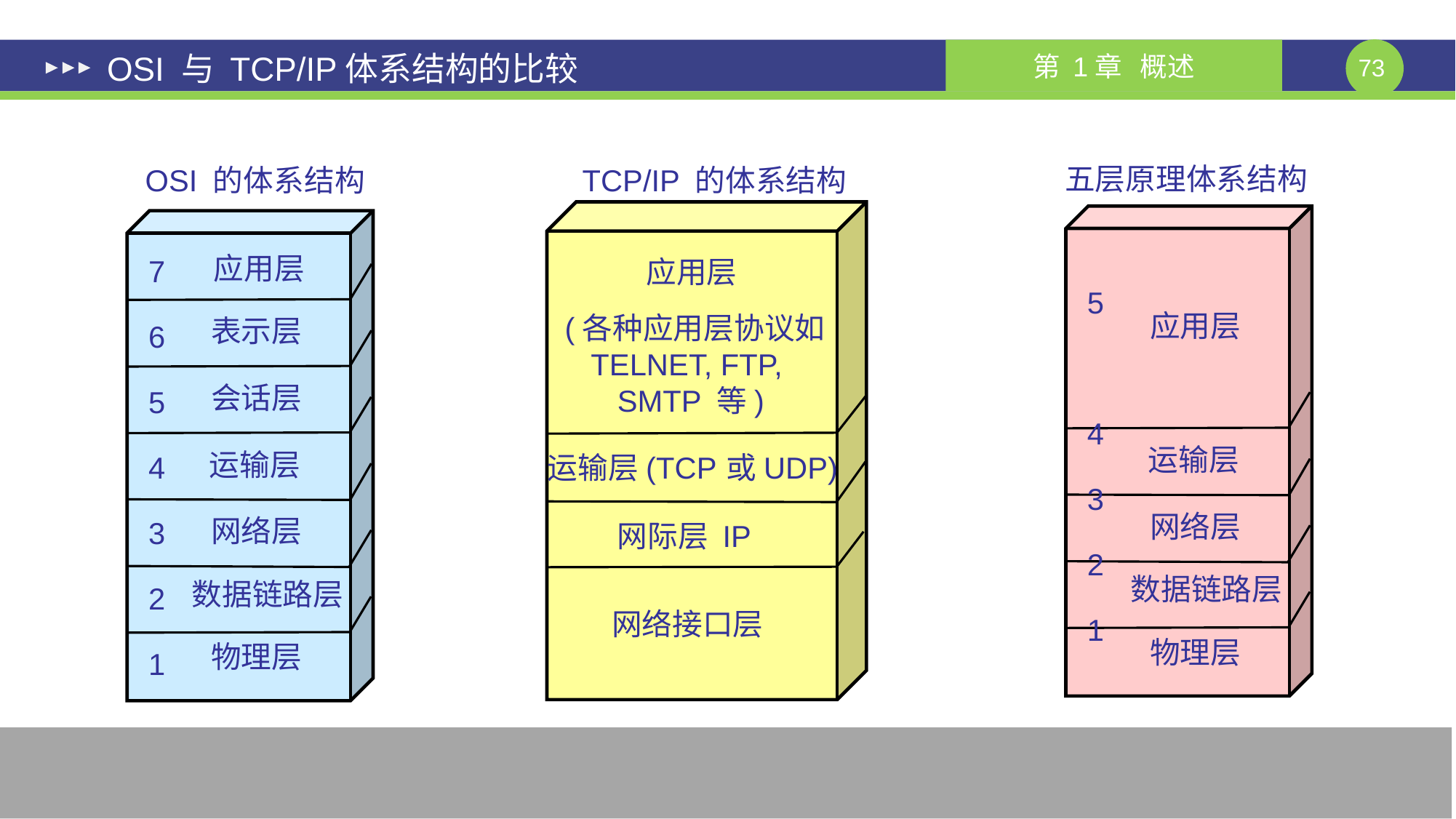

# OSI 与 TCP/IP体系结构的比较
五层原理体系结构
OSI 的体系结构
TCP/IP 的体系结构

应用层
 (各种应用层协议如
TELNET, FTP,
SMTP 等)

运输层(TCP 或 UDP)

网际层 IP

网络接口层

5

4
3
2
1
应用层

运输层

网络层

数据链路层

物理层

7
6
5
4
3
2
1
应用层

表示层

会话层

运输层

网络层

数据链路层

物理层